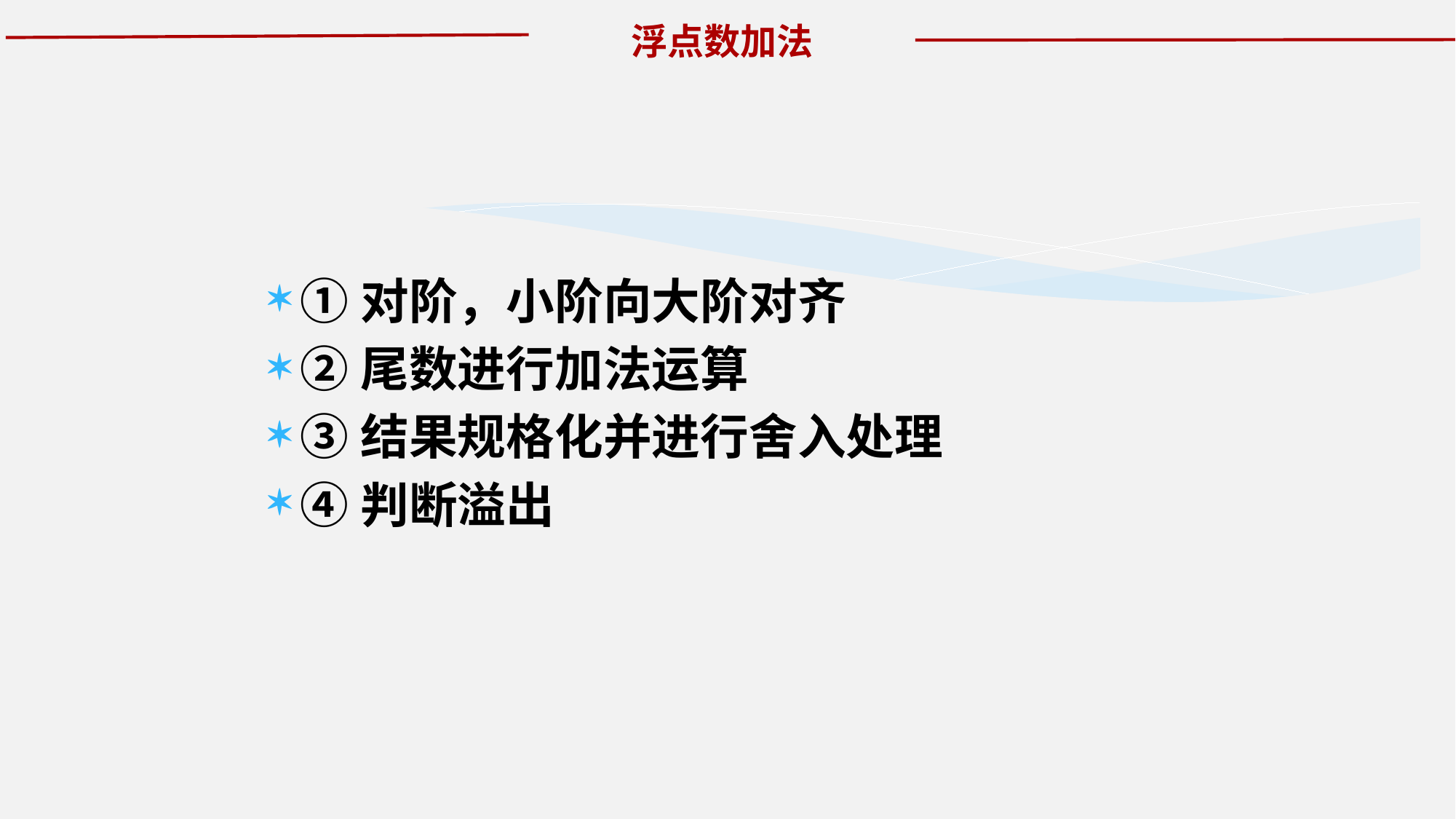

浮点数加法

①对阶，小阶向大阶对齐
②尾数进行加法运算
③结果规格化并进行舍入处理
④判断溢出